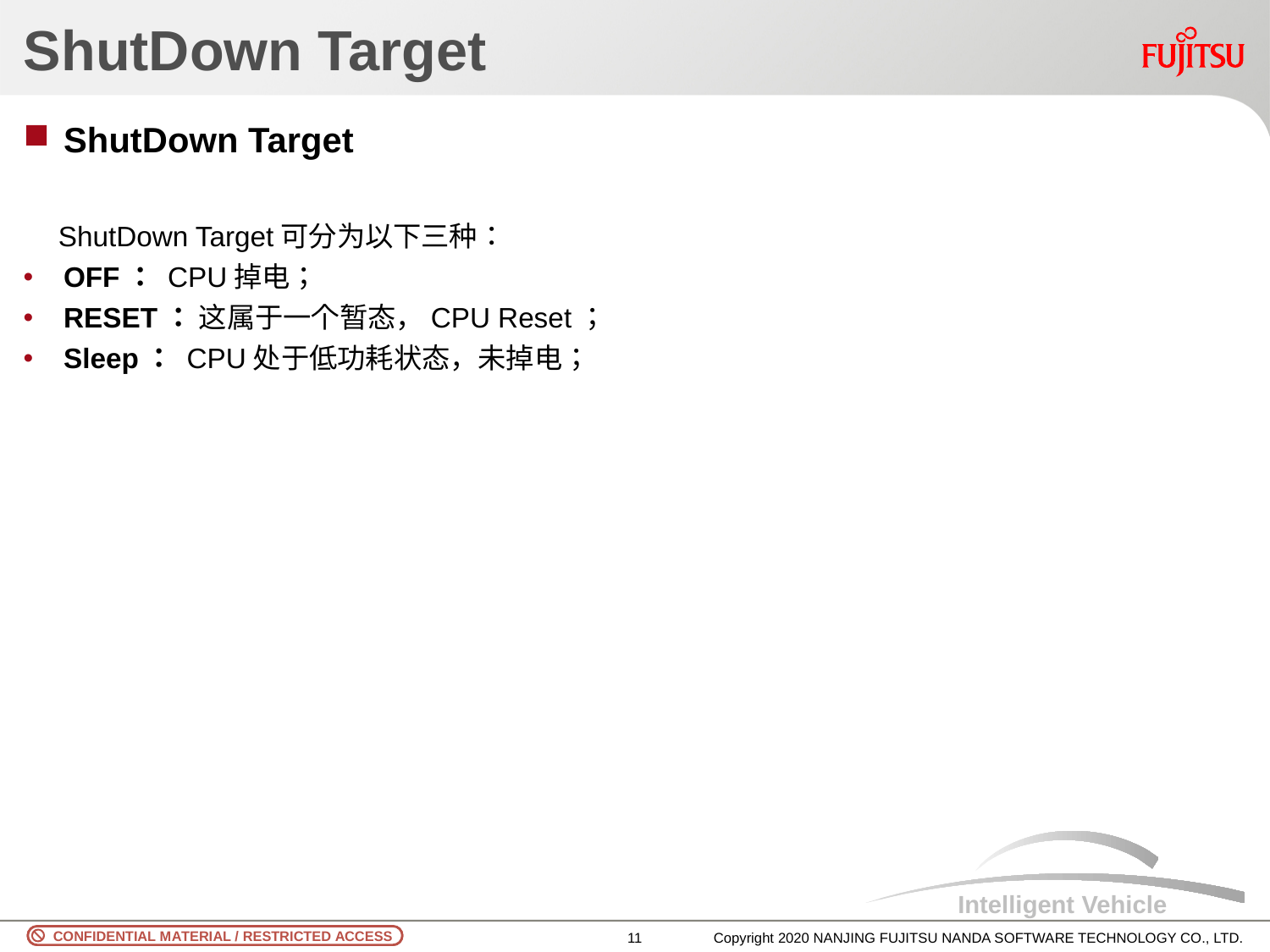

# ShutDown Target
ShutDown Target

     ShutDown Target可分为以下三种：
OFF： CPU掉电；
RESET： 这属于一个暂态，CPU Reset；
Sleep： CPU处于低功耗状态，未掉电；

11
Copyright 2020 NANJING FUJITSU NANDA SOFTWARE TECHNOLOGY CO., LTD.